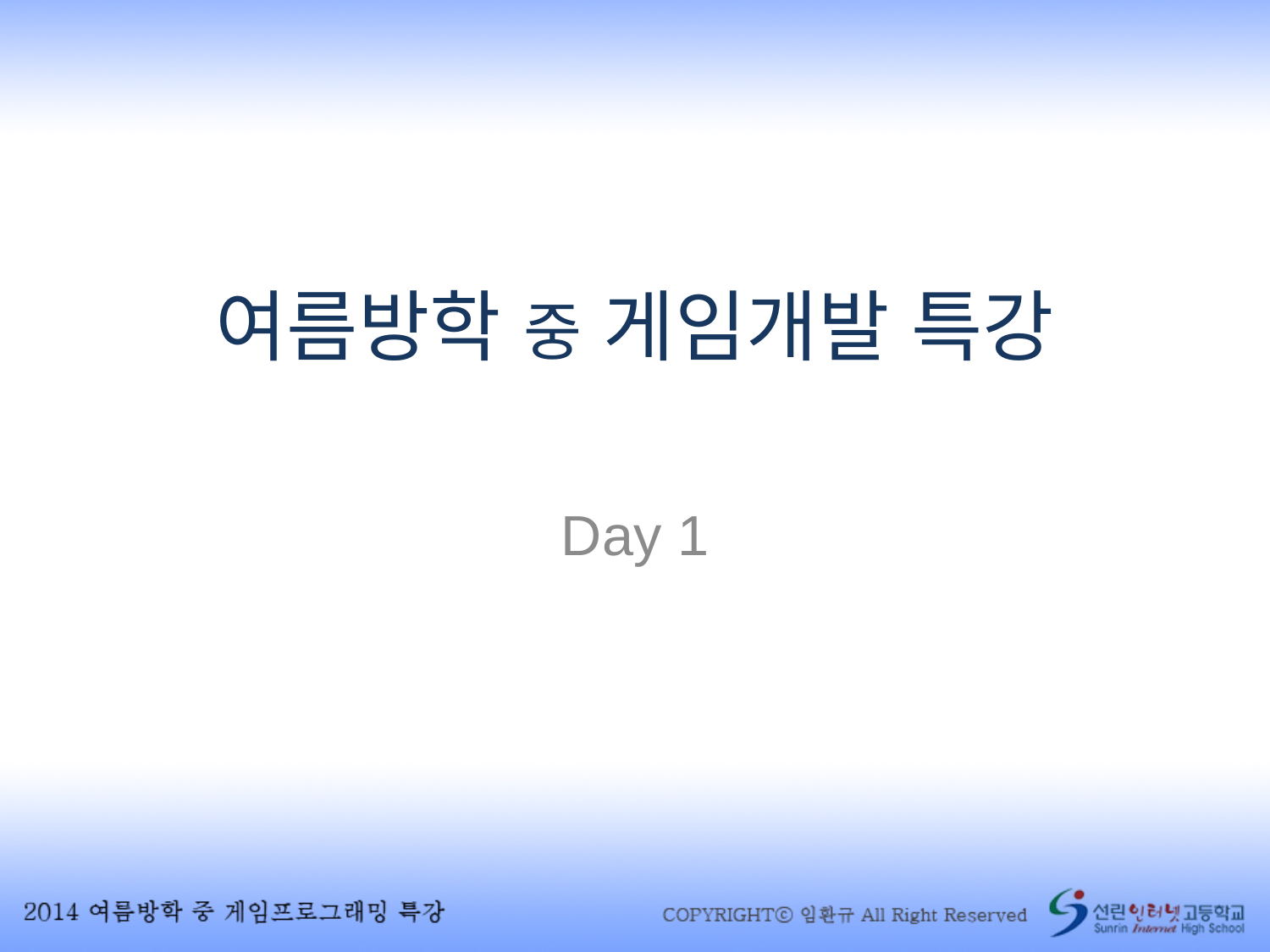

# 여름방학 중 게임개발 특강
Day 1